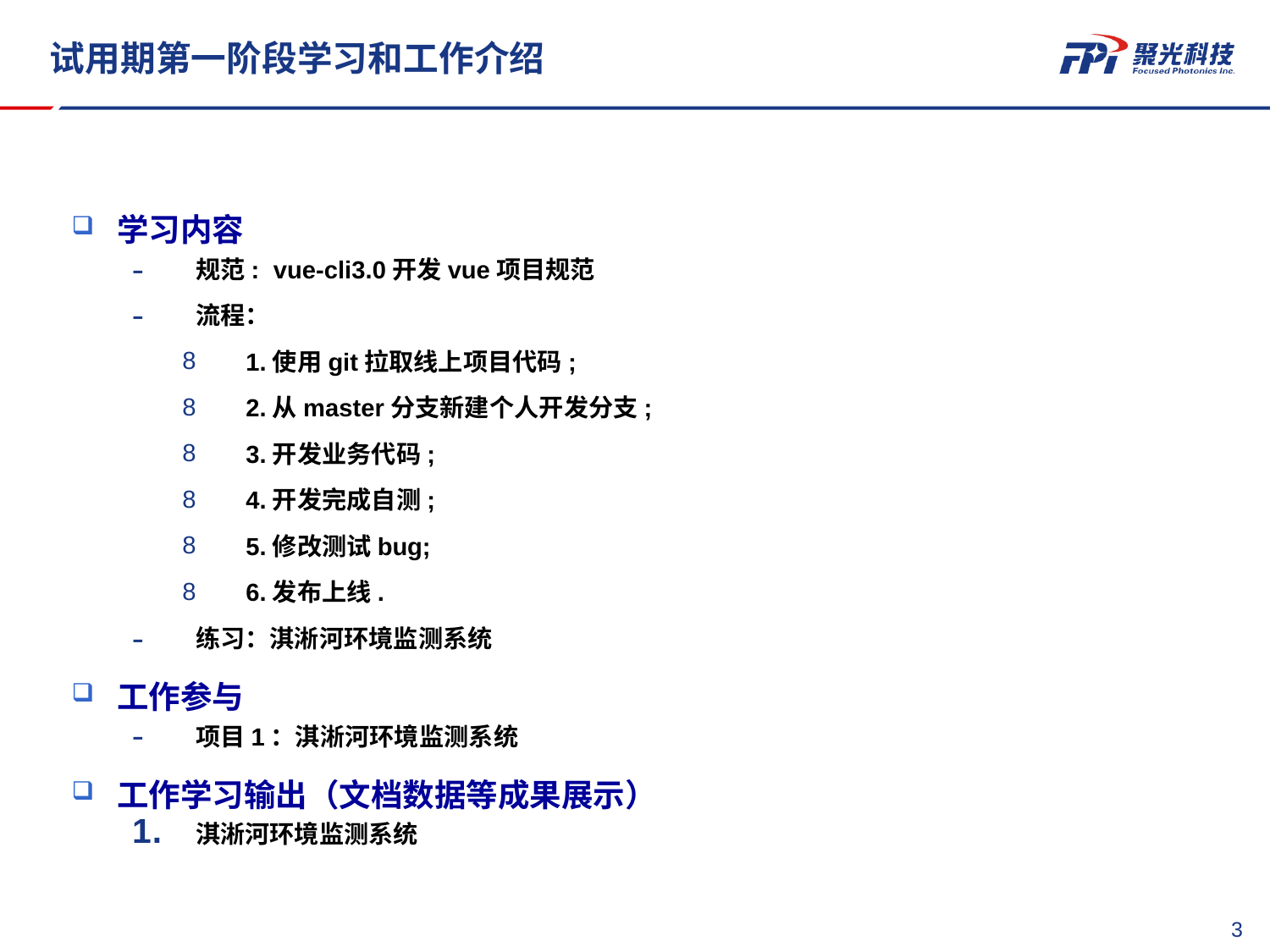

# 试用期第一阶段学习和工作介绍
学习内容
规范:  vue-cli3.0开发vue项目规范
流程：
1.使用git拉取线上项目代码;
2.从master分支新建个人开发分支;
3.开发业务代码;
4.开发完成自测;
5.修改测试bug;
6.发布上线.
练习：淇淅河环境监测系统
工作参与
项目1：淇淅河环境监测系统
工作学习输出（文档数据等成果展示）
淇淅河环境监测系统

3